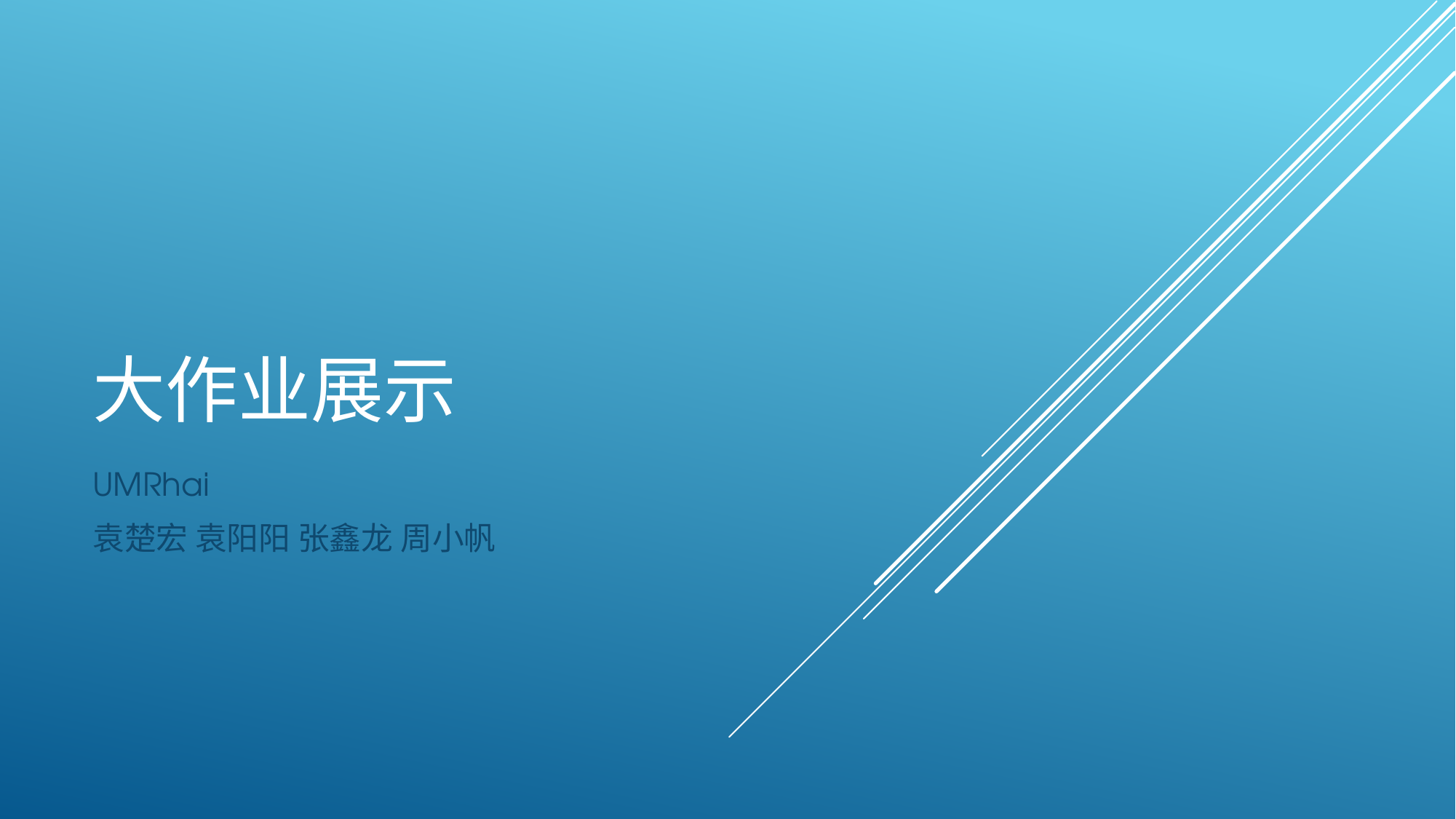

# 大作业展示
UMRhai
袁楚宏 袁阳阳 张鑫龙 周小帆